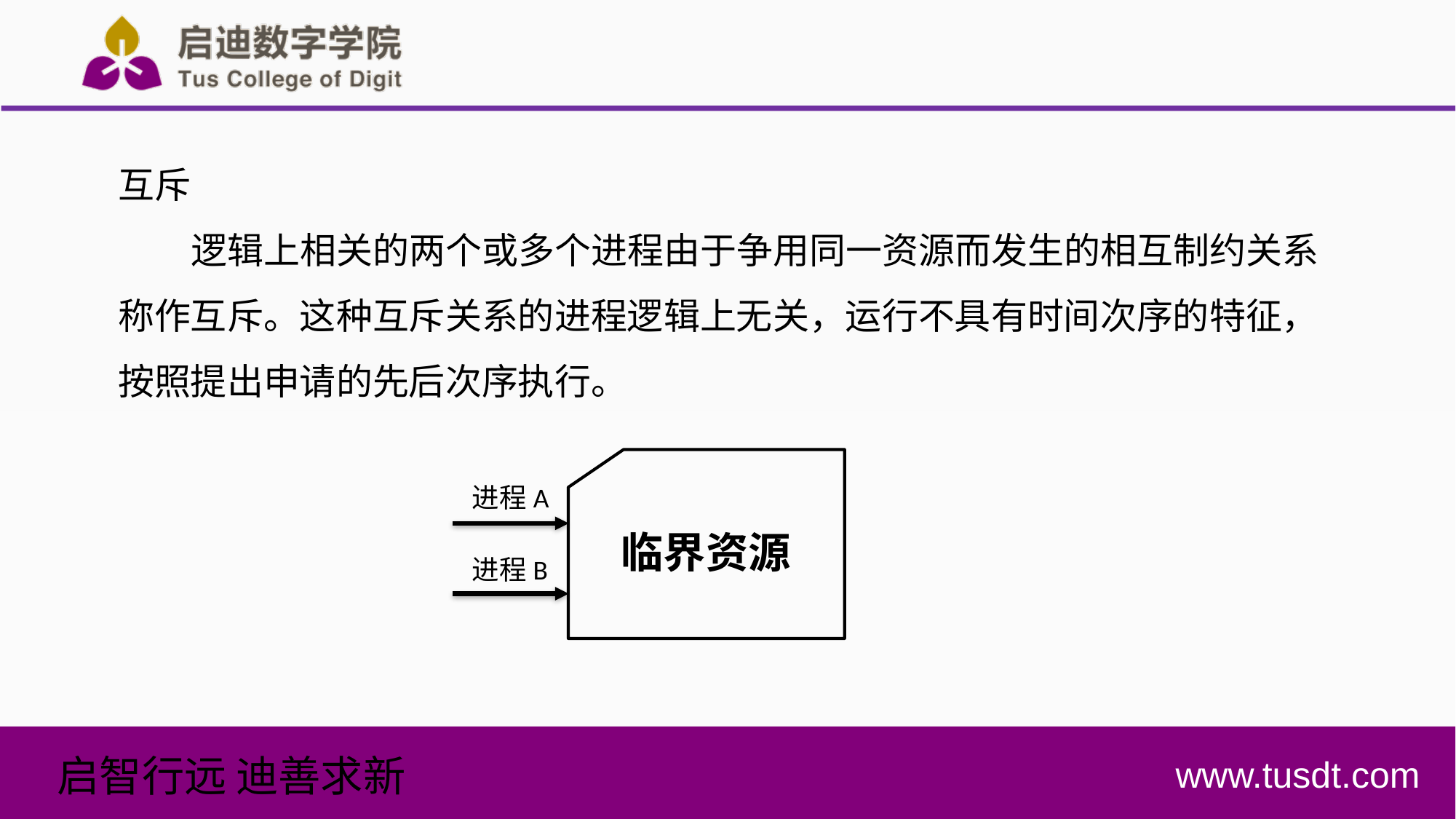

互斥
逻辑上相关的两个或多个进程由于争用同一资源而发生的相互制约关系称作互斥。这种互斥关系的进程逻辑上无关，运行不具有时间次序的特征，按照提出申请的先后次序执行。

进程A
临界资源
进程B